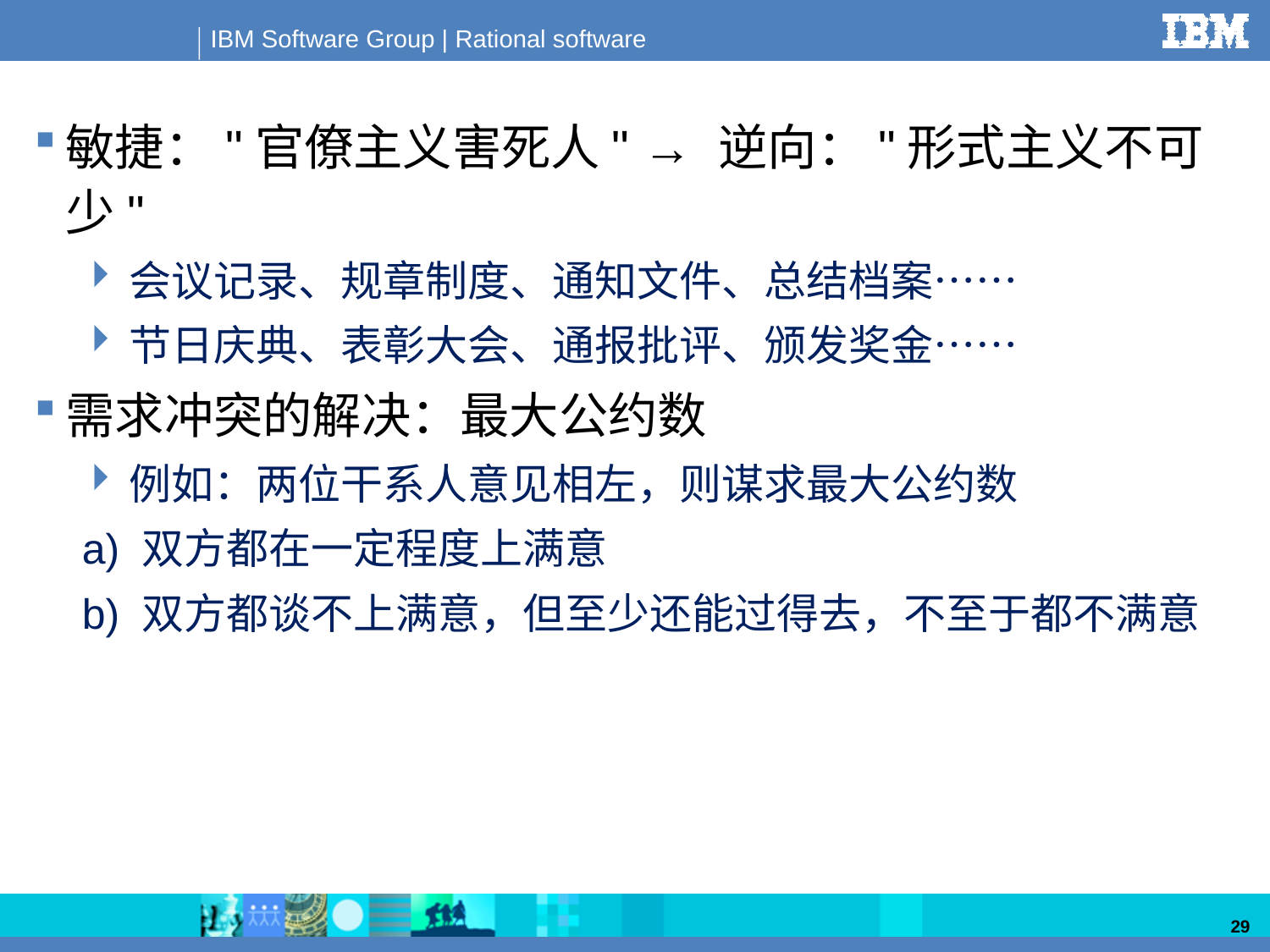

敏捷："官僚主义害死人" → 逆向："形式主义不可少"
会议记录、规章制度、通知文件、总结档案……
节日庆典、表彰大会、通报批评、颁发奖金……
需求冲突的解决：最大公约数
例如：两位干系人意见相左，则谋求最大公约数
a) 双方都在一定程度上满意
b) 双方都谈不上满意，但至少还能过得去，不至于都不满意
29